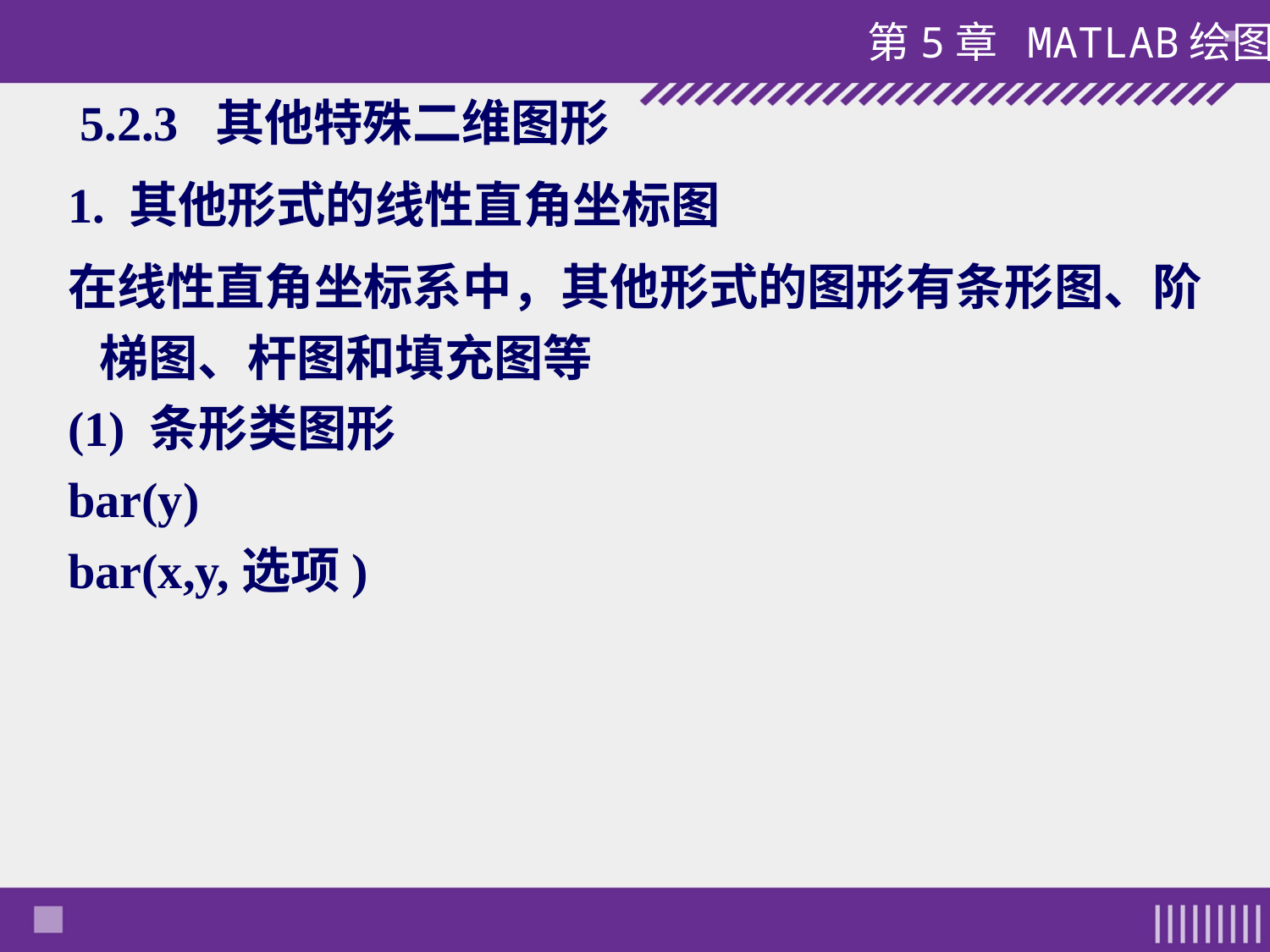

# 5.2.3  其他特殊二维图形
1. 其他形式的线性直角坐标图
在线性直角坐标系中，其他形式的图形有条形图、阶梯图、杆图和填充图等
(1) 条形类图形
bar(y)
bar(x,y,选项)